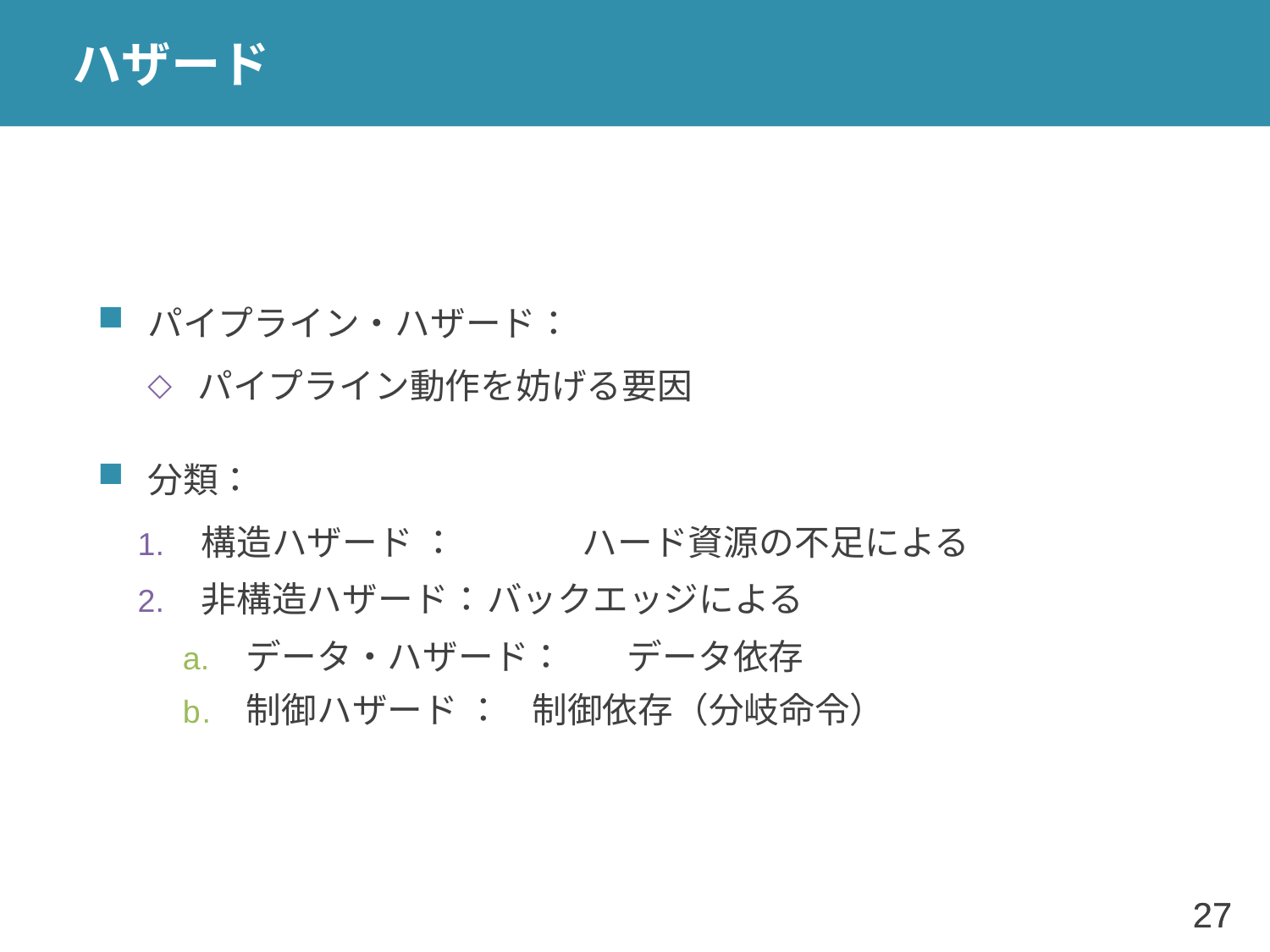

# ハザード
パイプライン・ハザード：
パイプライン動作を妨げる要因
分類：
構造ハザード ：		ハード資源の不足による
非構造ハザード：	バックエッジによる
データ・ハザード：	データ依存
制御ハザード ：	制御依存（分岐命令）